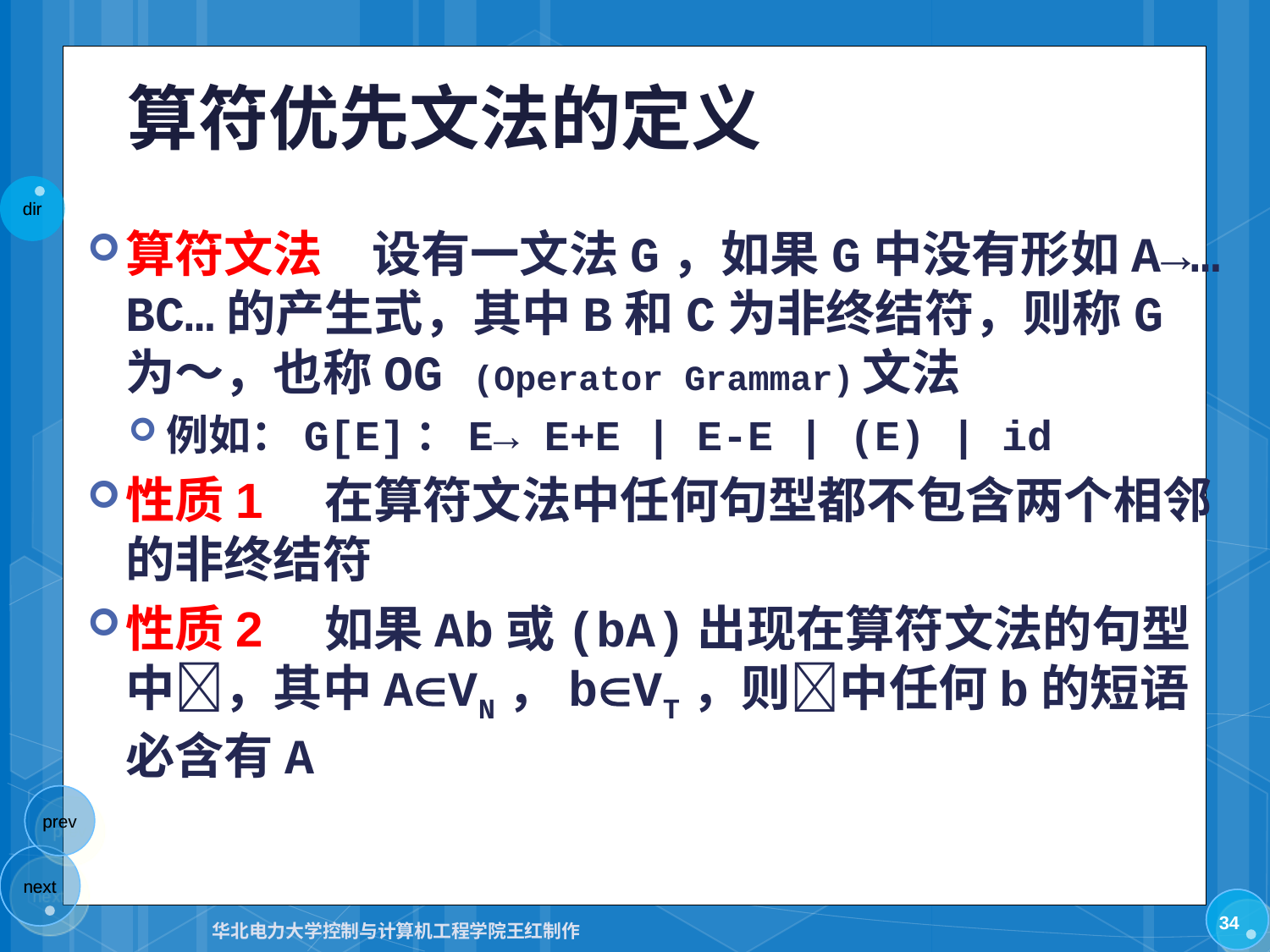

# 算符优先文法的定义
算符文法　设有一文法G，如果G中没有形如A→…BC…的产生式，其中B和C为非终结符，则称G为～，也称OG (Operator Grammar)文法
例如：G[E]：E→ E+E | E-E | (E) | id
性质1　在算符文法中任何句型都不包含两个相邻的非终结符
性质2　如果Ab或(bA)出现在算符文法的句型中γ，其中A∈VN，b∈VT，则γ中任何b的短语必含有A
34
华北电力大学控制与计算机工程学院王红制作